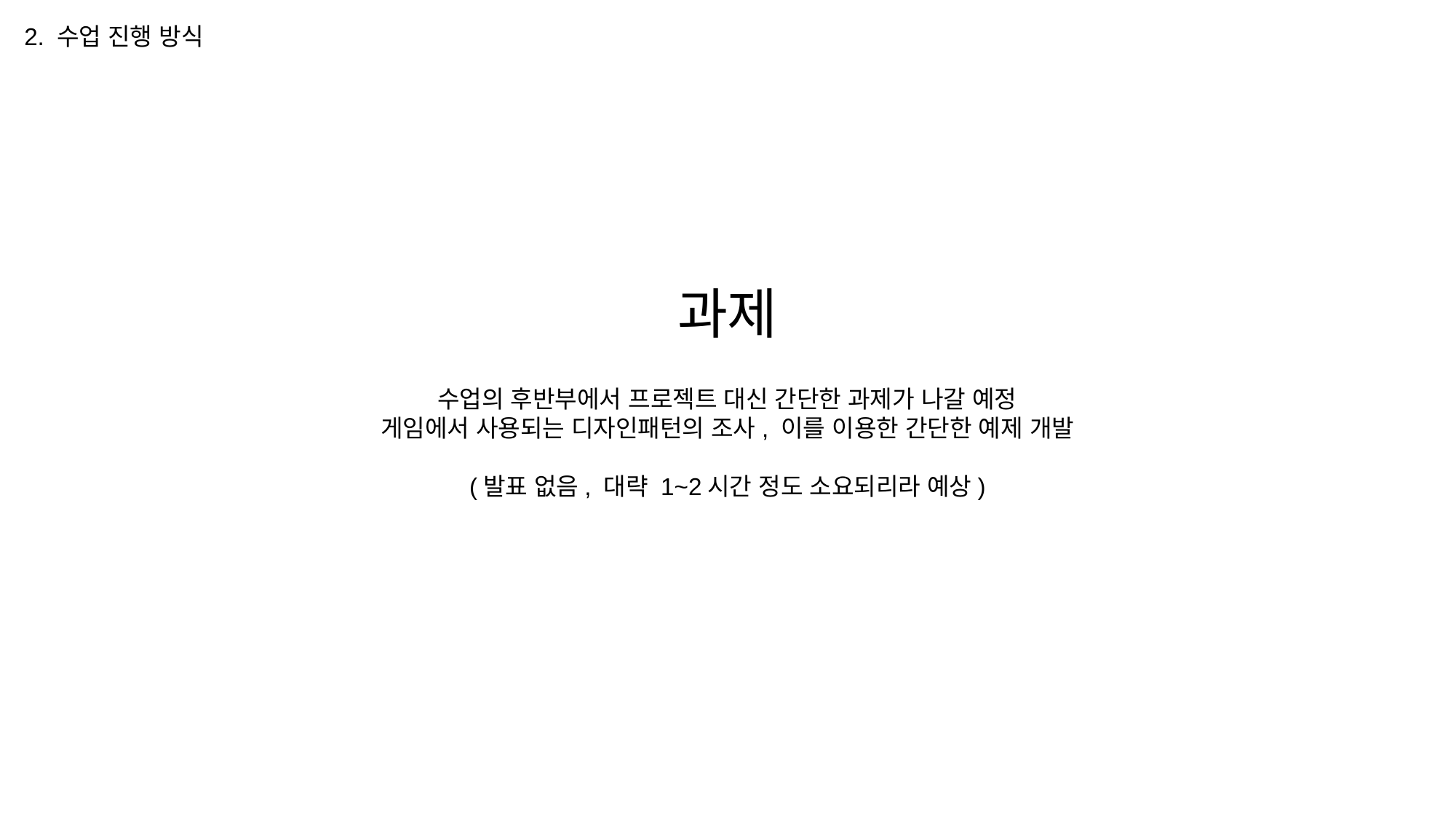

2. 수업 진행 방식
과제
수업의 후반부에서 프로젝트 대신 간단한 과제가 나갈 예정
게임에서 사용되는 디자인패턴의 조사, 이를 이용한 간단한 예제 개발

(발표 없음, 대략 1~2시간 정도 소요되리라 예상)